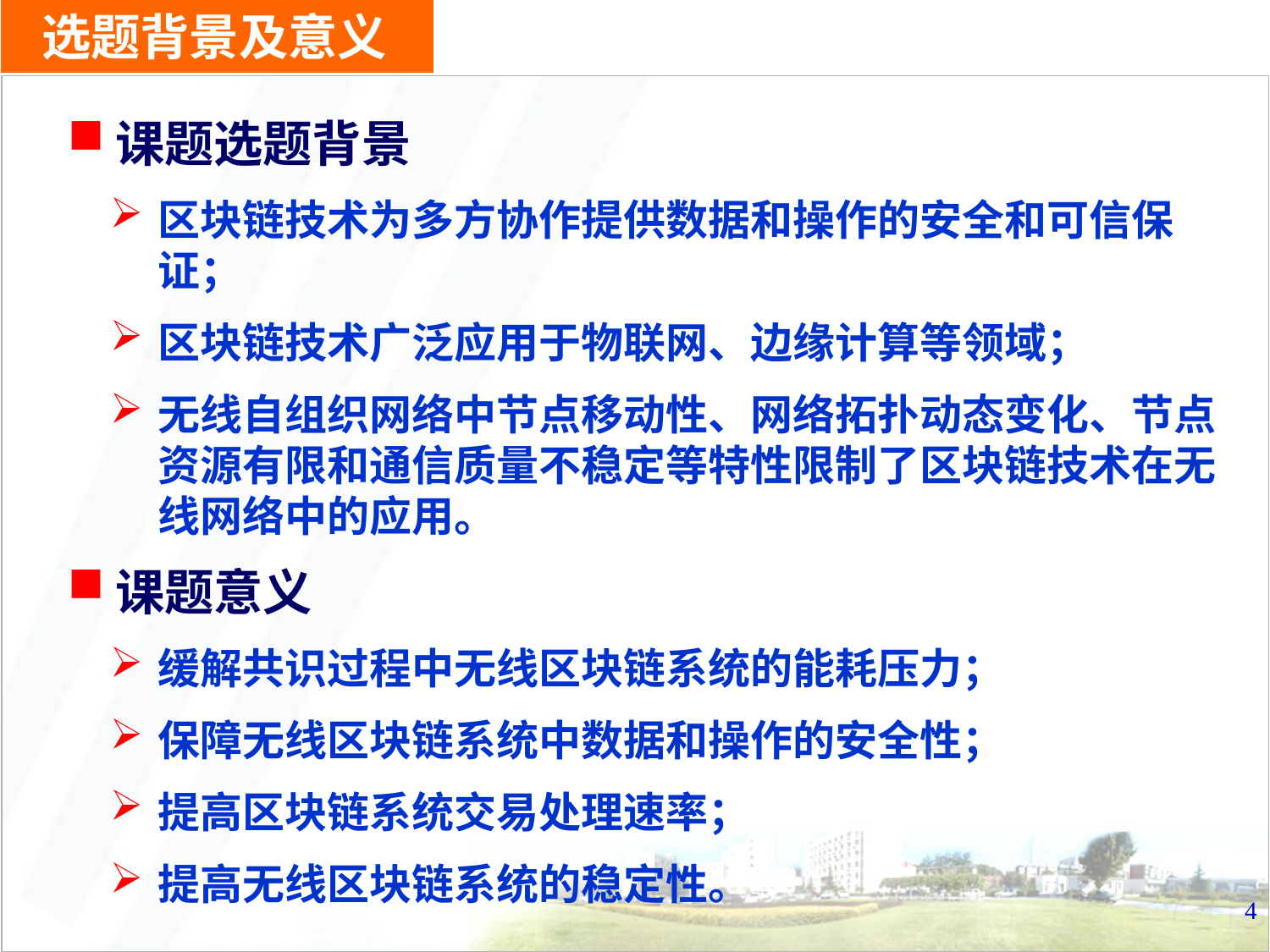

# 选题背景及意义
课题选题背景
区块链技术为多方协作提供数据和操作的安全和可信保证；
区块链技术广泛应用于物联网、边缘计算等领域；
无线自组织网络中节点移动性、网络拓扑动态变化、节点资源有限和通信质量不稳定等特性限制了区块链技术在无线网络中的应用。
课题意义
缓解共识过程中无线区块链系统的能耗压力；
保障无线区块链系统中数据和操作的安全性；
提高区块链系统交易处理速率；
提高无线区块链系统的稳定性。
4